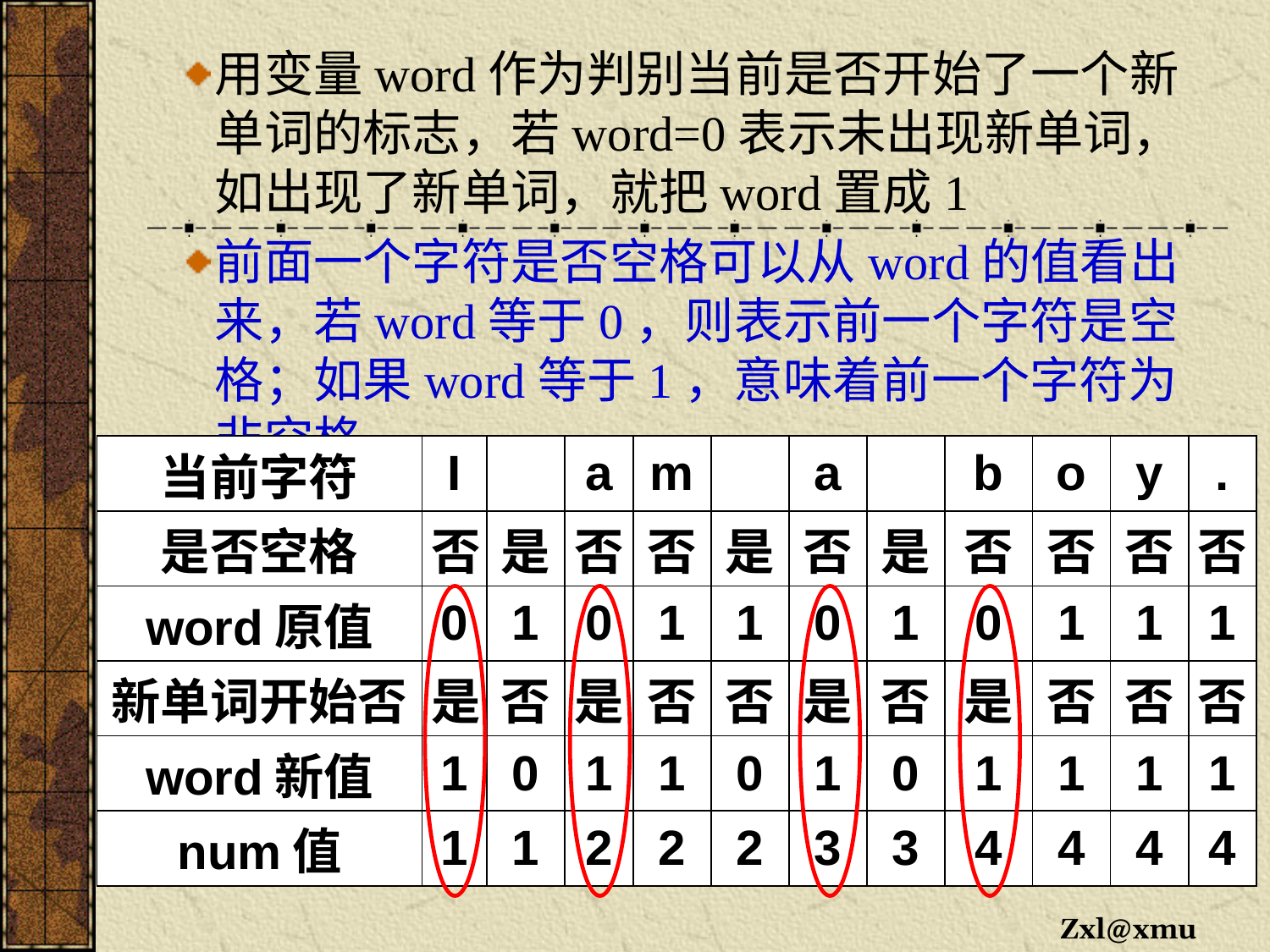

用变量word作为判别当前是否开始了一个新单词的标志，若word=0表示未出现新单词，如出现了新单词，就把word置成1
前面一个字符是否空格可以从word的值看出来，若word等于0，则表示前一个字符是空格；如果word等于1，意味着前一个字符为非空格

| 当前字符 | I |  | a | m |  | a |  | b | o | y | . |
| --- | --- | --- | --- | --- | --- | --- | --- | --- | --- | --- | --- |
| 是否空格 | 否 | 是 | 否 | 否 | 是 | 否 | 是 | 否 | 否 | 否 | 否 |
| word原值 | 0 | 1 | 0 | 1 | 1 | 0 | 1 | 0 | 1 | 1 | 1 |
| 新单词开始否 | 是 | 否 | 是 | 否 | 否 | 是 | 否 | 是 | 否 | 否 | 否 |
| word新值 | 1 | 0 | 1 | 1 | 0 | 1 | 0 | 1 | 1 | 1 | 1 |
| num值 | 1 | 1 | 2 | 2 | 2 | 3 | 3 | 4 | 4 | 4 | 4 |